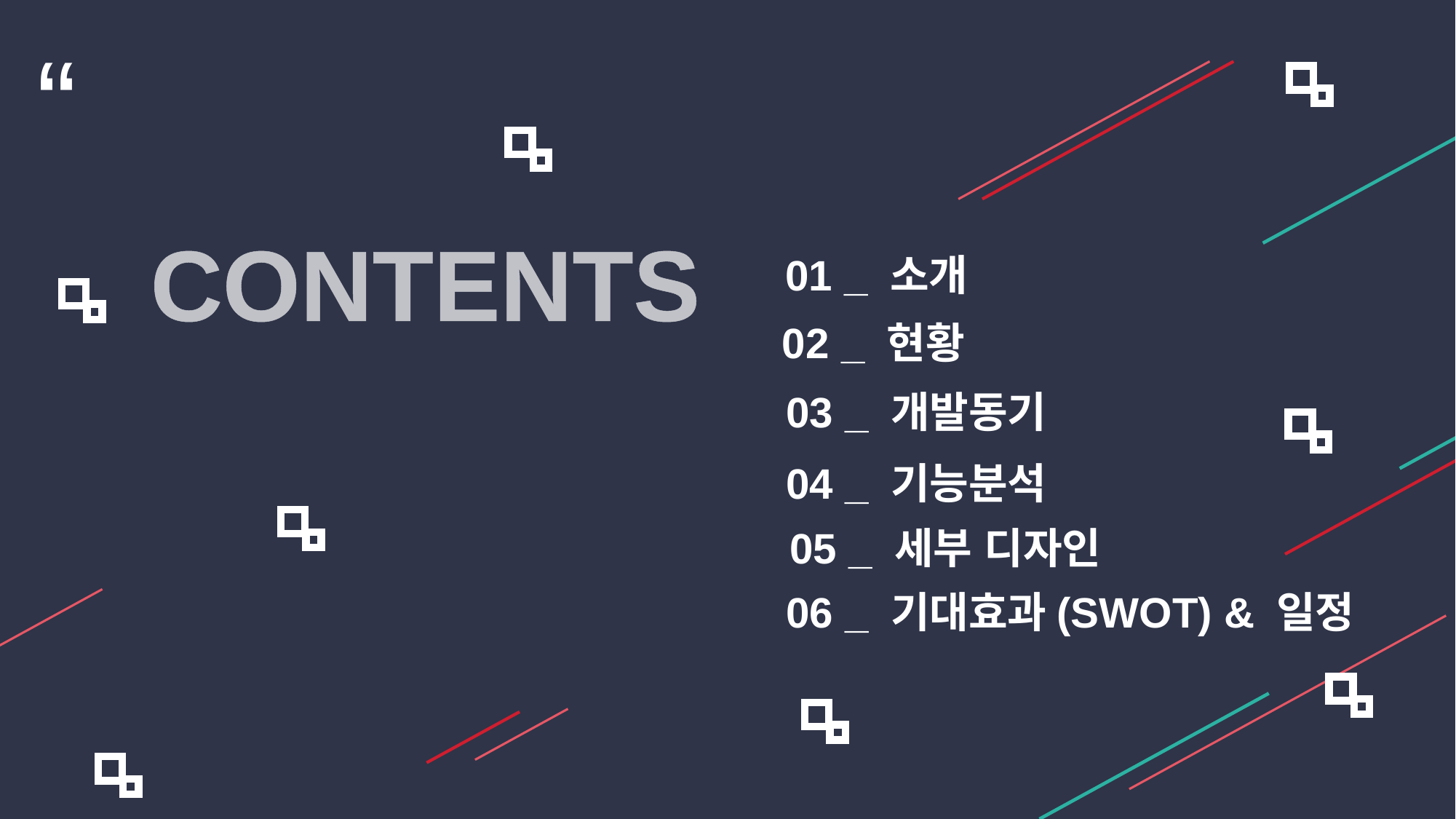

“

CONTENTS
01 _ 소개
02 _ 현황
03 _ 개발동기
04 _ 기능분석
05 _ 세부 디자인
06 _ 기대효과(SWOT) & 일정